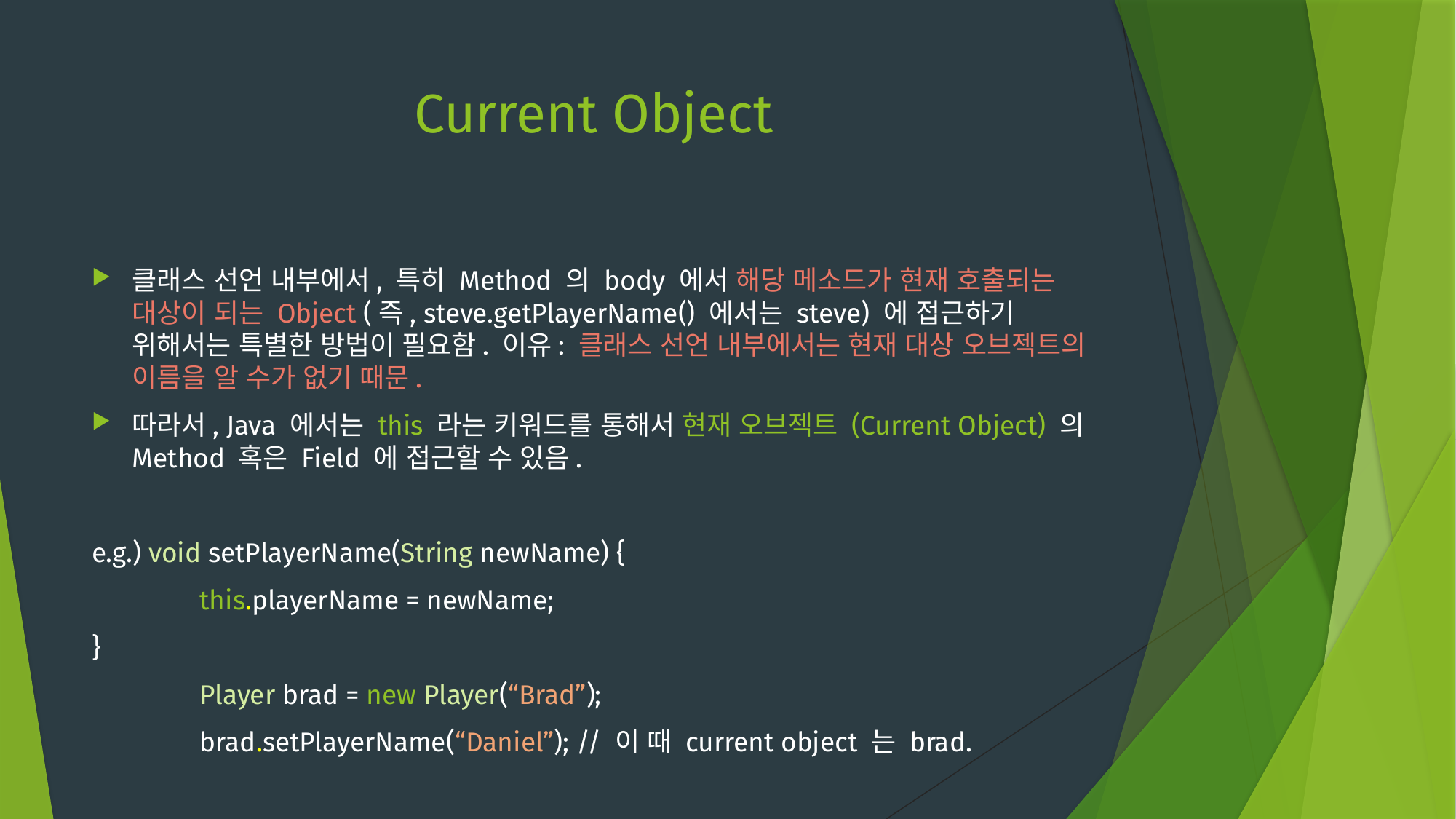

# Current Object
클래스 선언 내부에서, 특히 Method 의 body 에서 해당 메소드가 현재 호출되는 대상이 되는 Object (즉, steve.getPlayerName() 에서는 steve) 에 접근하기 위해서는 특별한 방법이 필요함. 이유: 클래스 선언 내부에서는 현재 대상 오브젝트의 이름을 알 수가 없기 때문.
따라서, Java 에서는 this 라는 키워드를 통해서 현재 오브젝트 (Current Object) 의 Method 혹은 Field 에 접근할 수 있음.

e.g.) void setPlayerName(String newName) {
	this.playerName = newName;
}
	Player brad = new Player(“Brad”);
	brad.setPlayerName(“Daniel”); // 이 때 current object 는 brad.